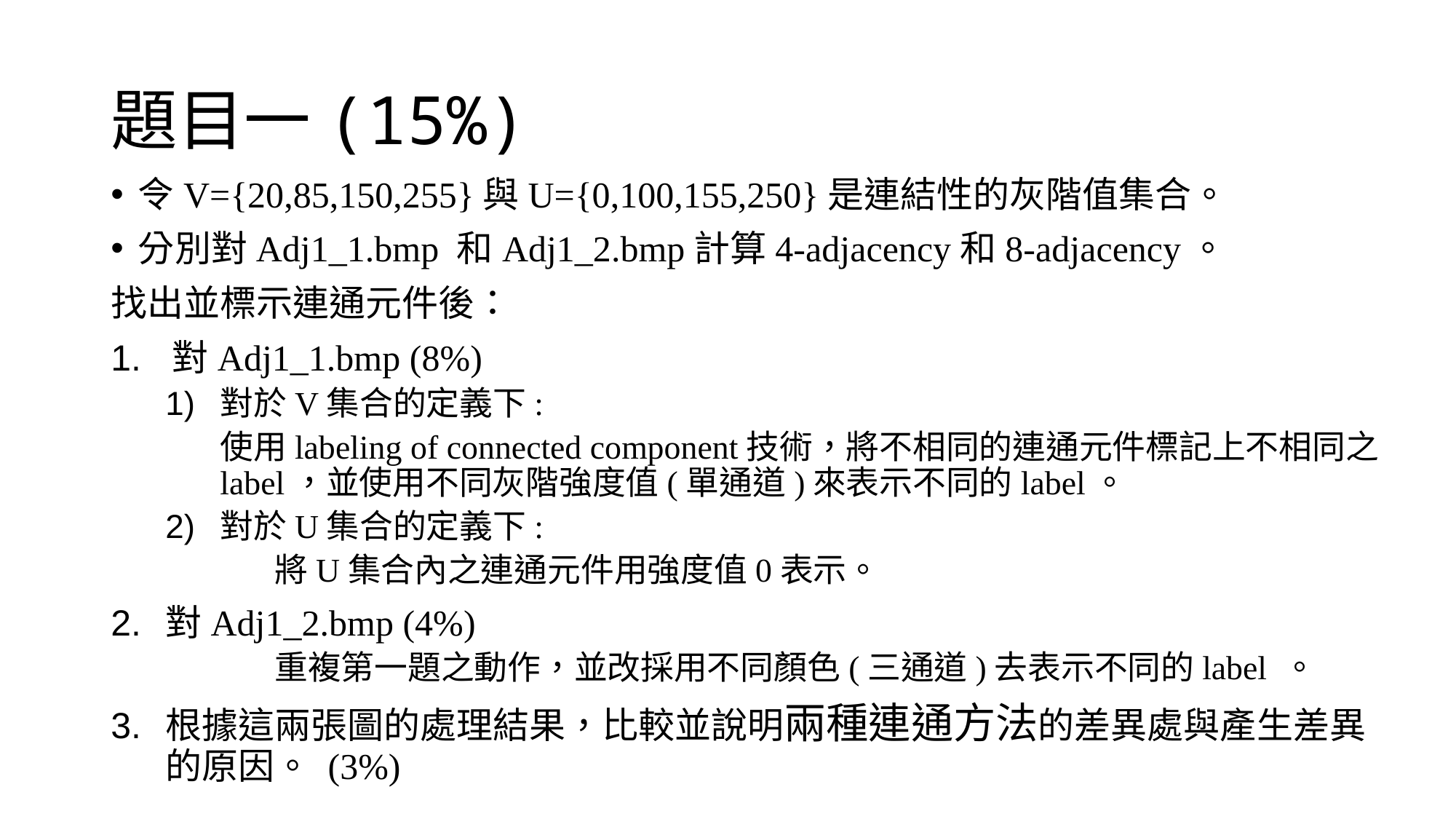

# 題目一(15%)
令V={20,85,150,255}與U={0,100,155,250}是連結性的灰階值集合。
分別對Adj1_1.bmp 和Adj1_2.bmp計算4-adjacency和8-adjacency。
找出並標示連通元件後：
對Adj1_1.bmp (8%)
對於V集合的定義下:
使用labeling of connected component技術，將不相同的連通元件標記上不相同之label，並使用不同灰階強度值(單通道)來表示不同的label。
對於U集合的定義下:
	將U集合內之連通元件用強度值0表示。
對Adj1_2.bmp (4%)
	重複第一題之動作，並改採用不同顏色(三通道)去表示不同的label 。
根據這兩張圖的處理結果，比較並說明兩種連通方法的差異處與產生差異的原因。 (3%)